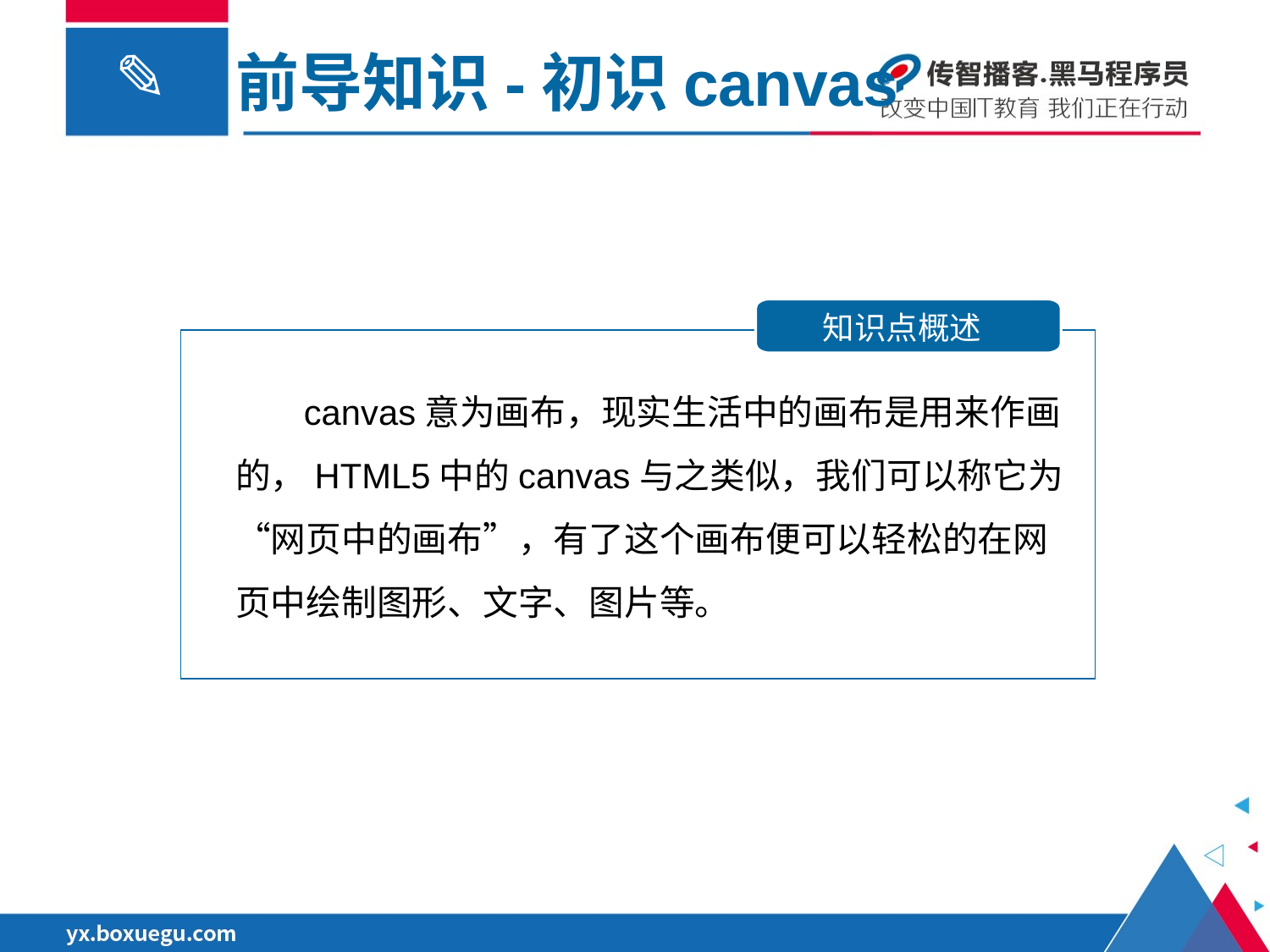

前导知识-初识canvas

知识点概述
       canvas意为画布，现实生活中的画布是用来作画的，HTML5中的canvas与之类似，我们可以称它为“网页中的画布”，有了这个画布便可以轻松的在网页中绘制图形、文字、图片等。